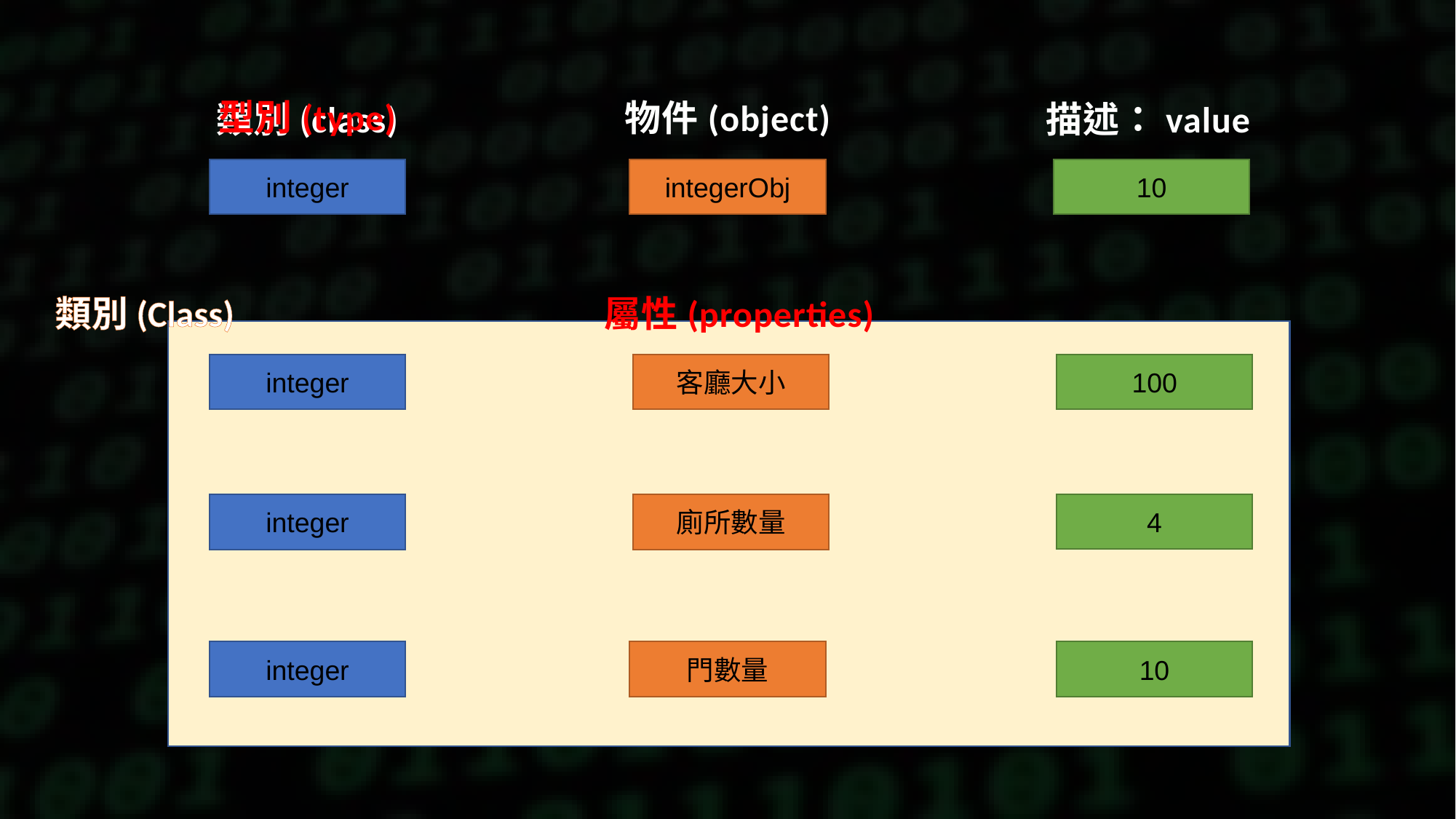

型別(type)
物件(object)
類別(class)
描述：value
10
integer
integerObj
類別(Class)
屬性(properties)

100
integer
客廳大小
4
廁所數量
integer
10
integer
門數量